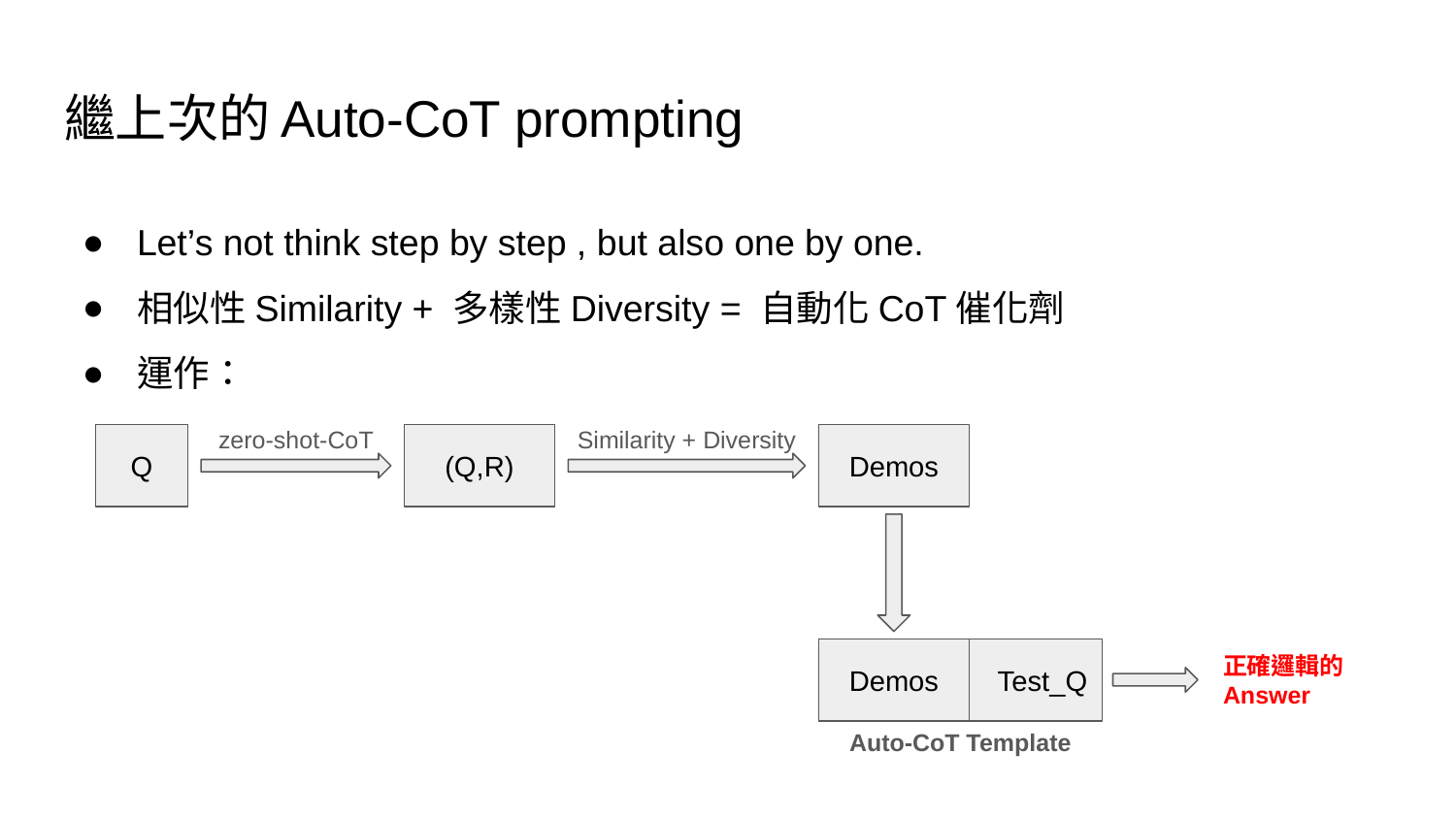

# 繼上次的Auto-CoT prompting
Let’s not think step by step , but also one by one.
相似性Similarity + 多樣性Diversity = 自動化CoT催化劑
運作：
Q
(Q,R)
Demos
zero-shot-CoT
Similarity + Diversity

Test_Q
Demos
正確邏輯的Answer

Auto-CoT Template